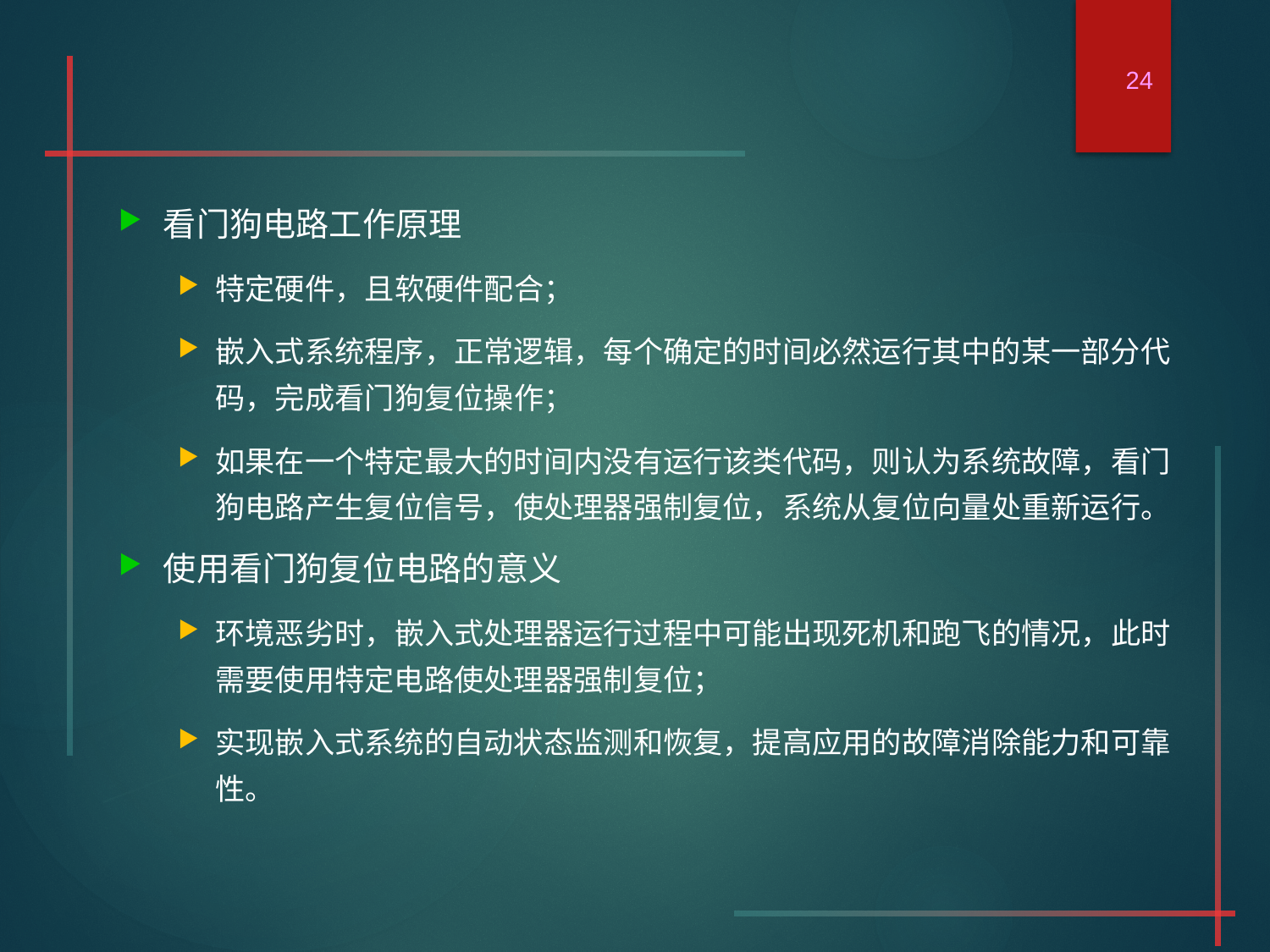

24
看门狗电路工作原理
特定硬件，且软硬件配合；
嵌入式系统程序，正常逻辑，每个确定的时间必然运行其中的某一部分代码，完成看门狗复位操作；
如果在一个特定最大的时间内没有运行该类代码，则认为系统故障，看门狗电路产生复位信号，使处理器强制复位，系统从复位向量处重新运行。
使用看门狗复位电路的意义
环境恶劣时，嵌入式处理器运行过程中可能出现死机和跑飞的情况，此时需要使用特定电路使处理器强制复位；
实现嵌入式系统的自动状态监测和恢复，提高应用的故障消除能力和可靠性。